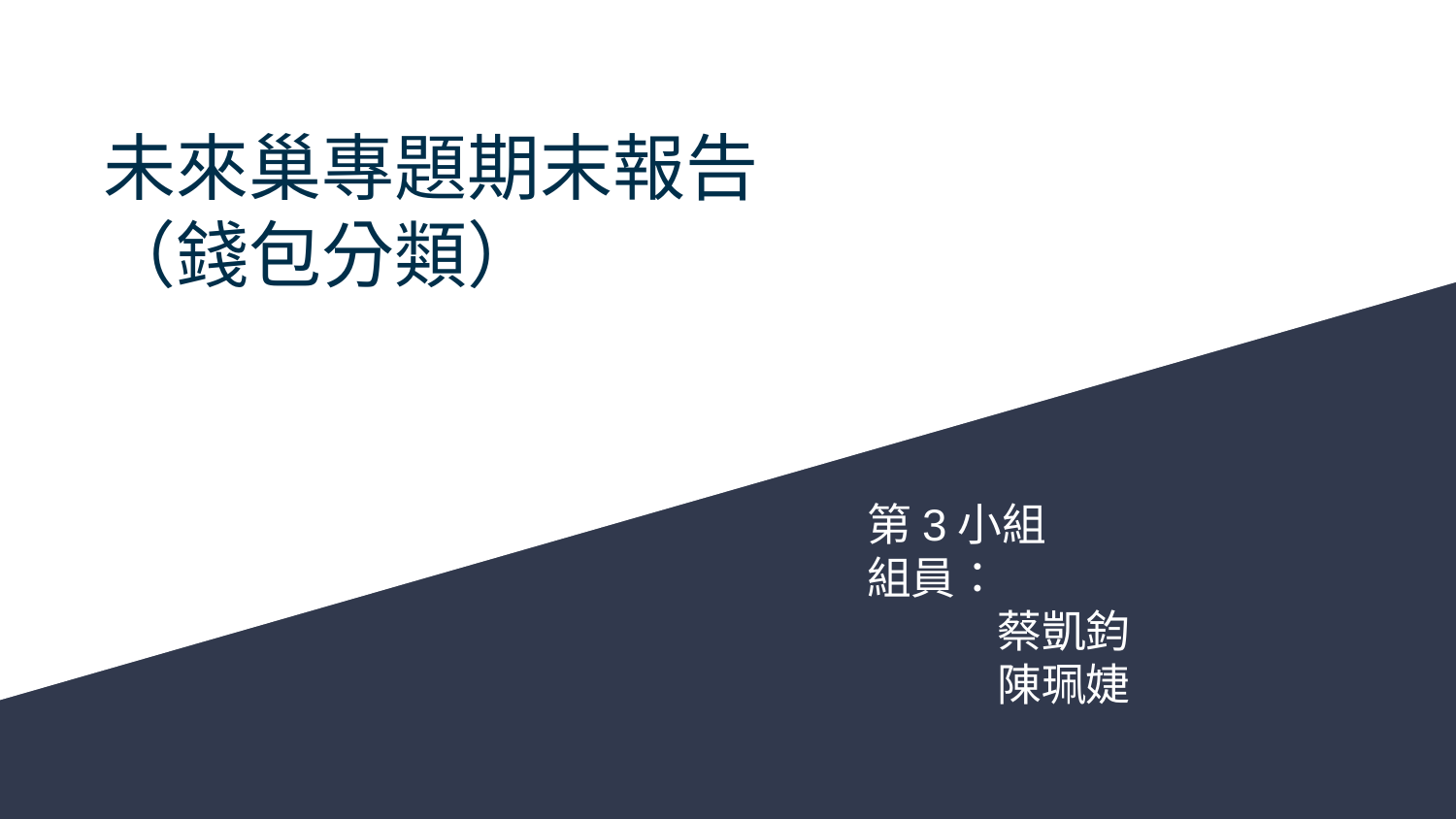

# 未來巢專題期末報告
（錢包分類）
第3小組
組員：
            蔡凱鈞
            陳珮婕